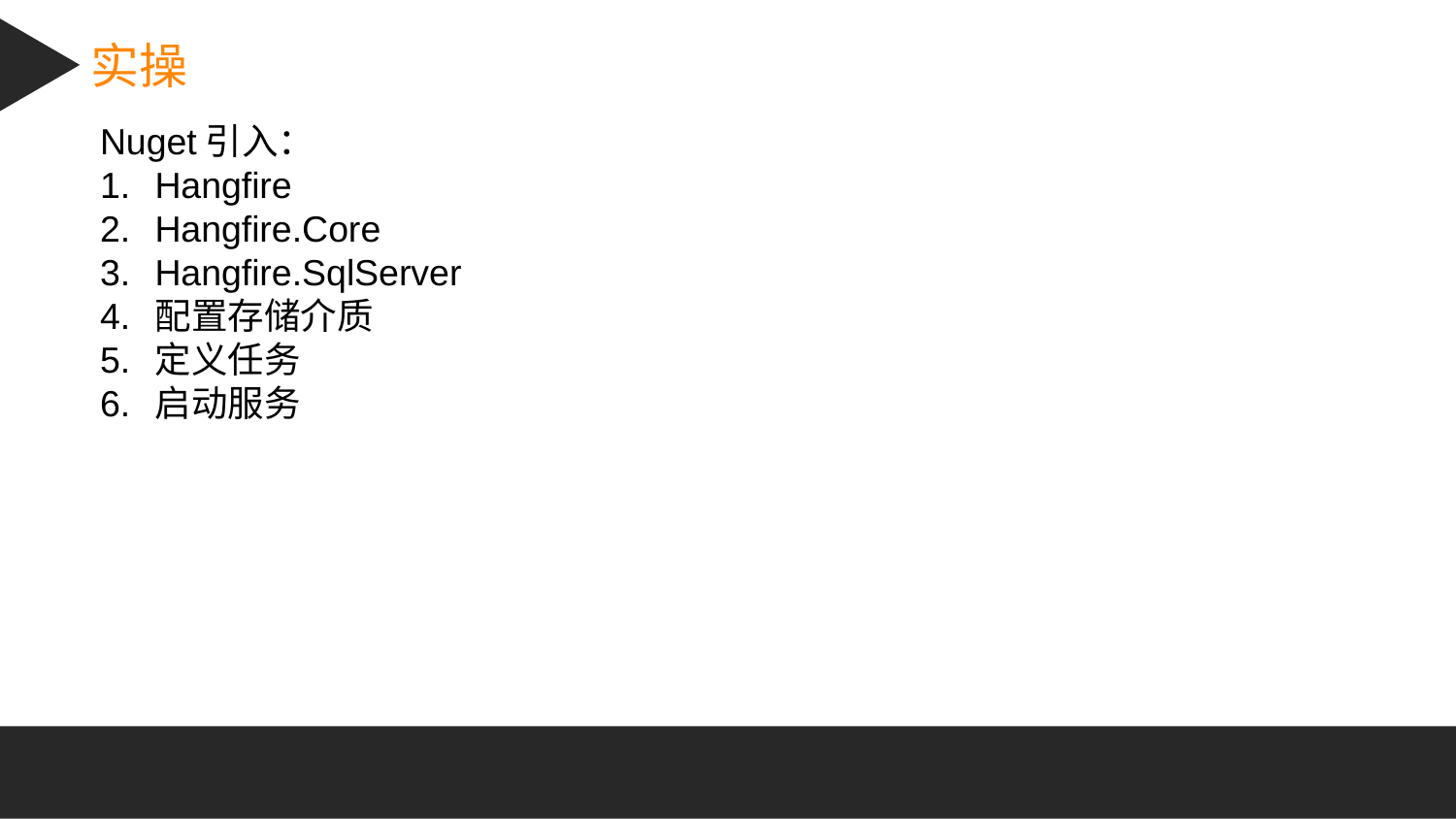

实操
Nuget引入：
Hangfire
Hangfire.Core
Hangfire.SqlServer
配置存储介质
定义任务
启动服务